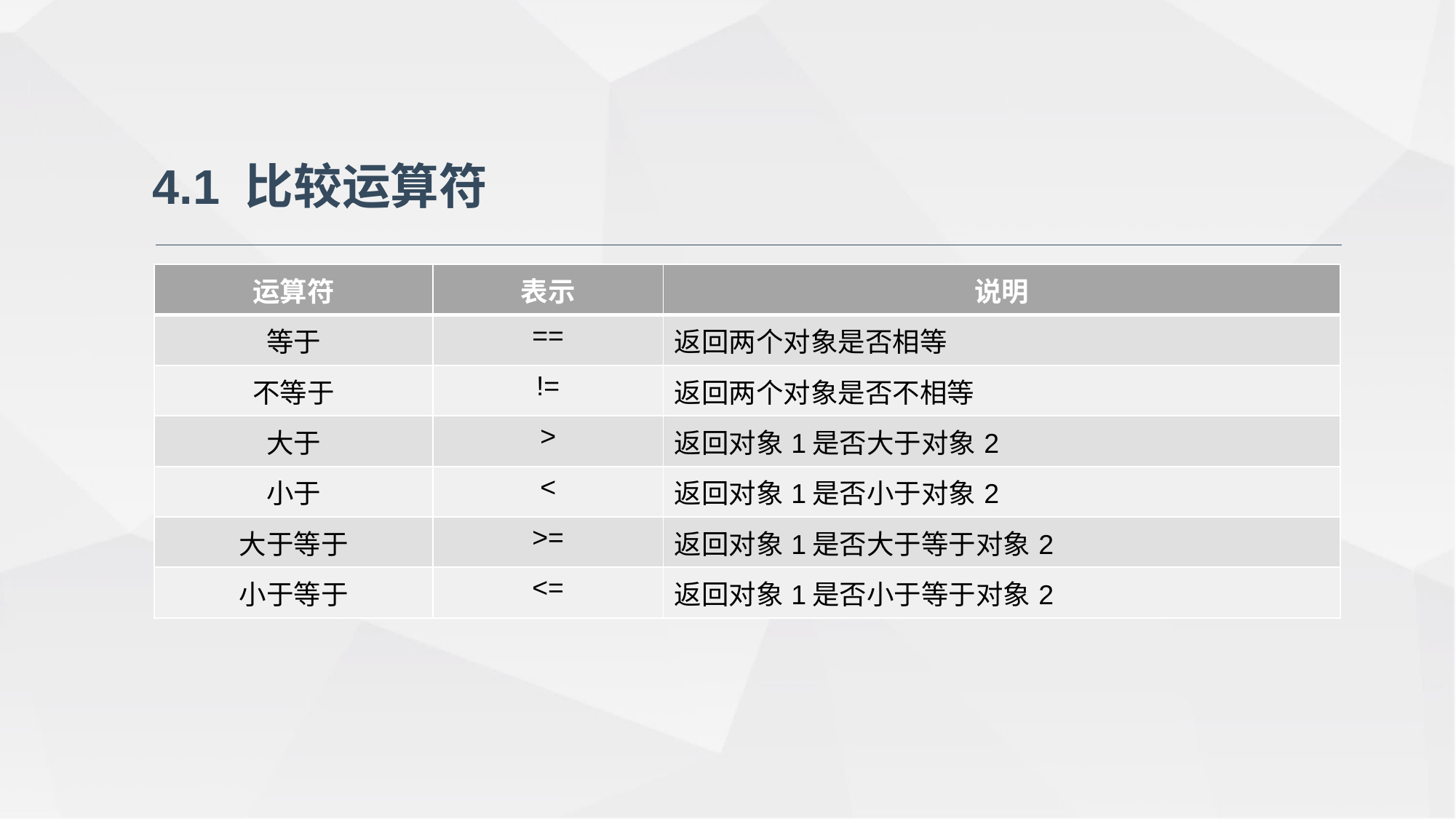

4.1 比较运算符
| 运算符 | 表示 | 说明 |
| --- | --- | --- |
| 等于 | == | 返回两个对象是否相等 |
| 不等于 | != | 返回两个对象是否不相等 |
| 大于 | > | 返回对象1是否大于对象2 |
| 小于 | < | 返回对象1是否小于对象2 |
| 大于等于 | >= | 返回对象1是否大于等于对象2 |
| 小于等于 | <= | 返回对象1是否小于等于对象2 |